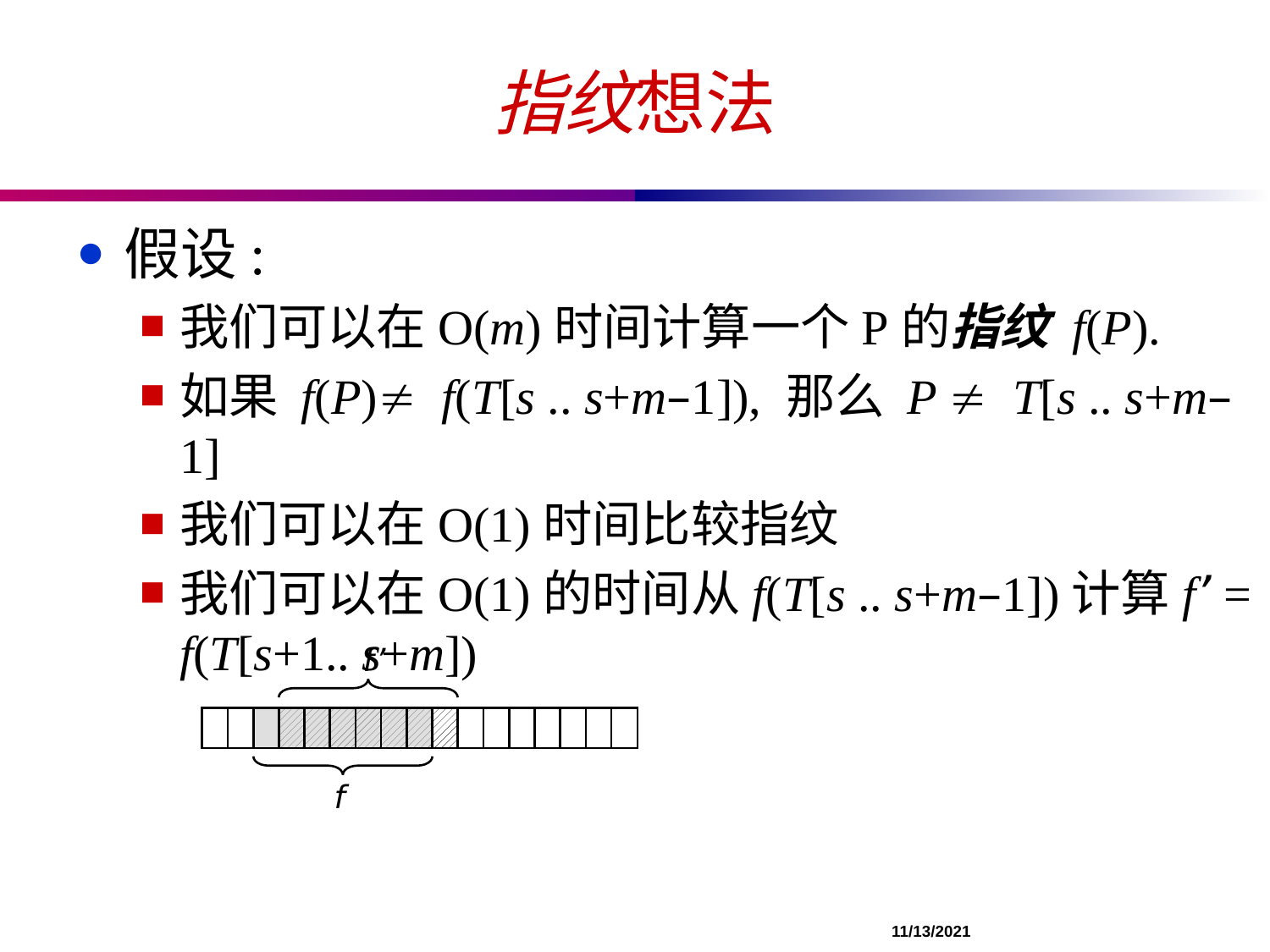

# 指纹想法
假设:
我们可以在O(m)时间计算一个P的指纹 f(P).
如果 f(P)≠ f(T[s .. s+m–1]), 那么 P ≠ T[s .. s+m–1]
我们可以在O(1)时间比较指纹
我们可以在O(1)的时间从f(T[s .. s+m–1])计算f’ = f(T[s+1.. s+m])

f’

f
		 				            11/13/2021